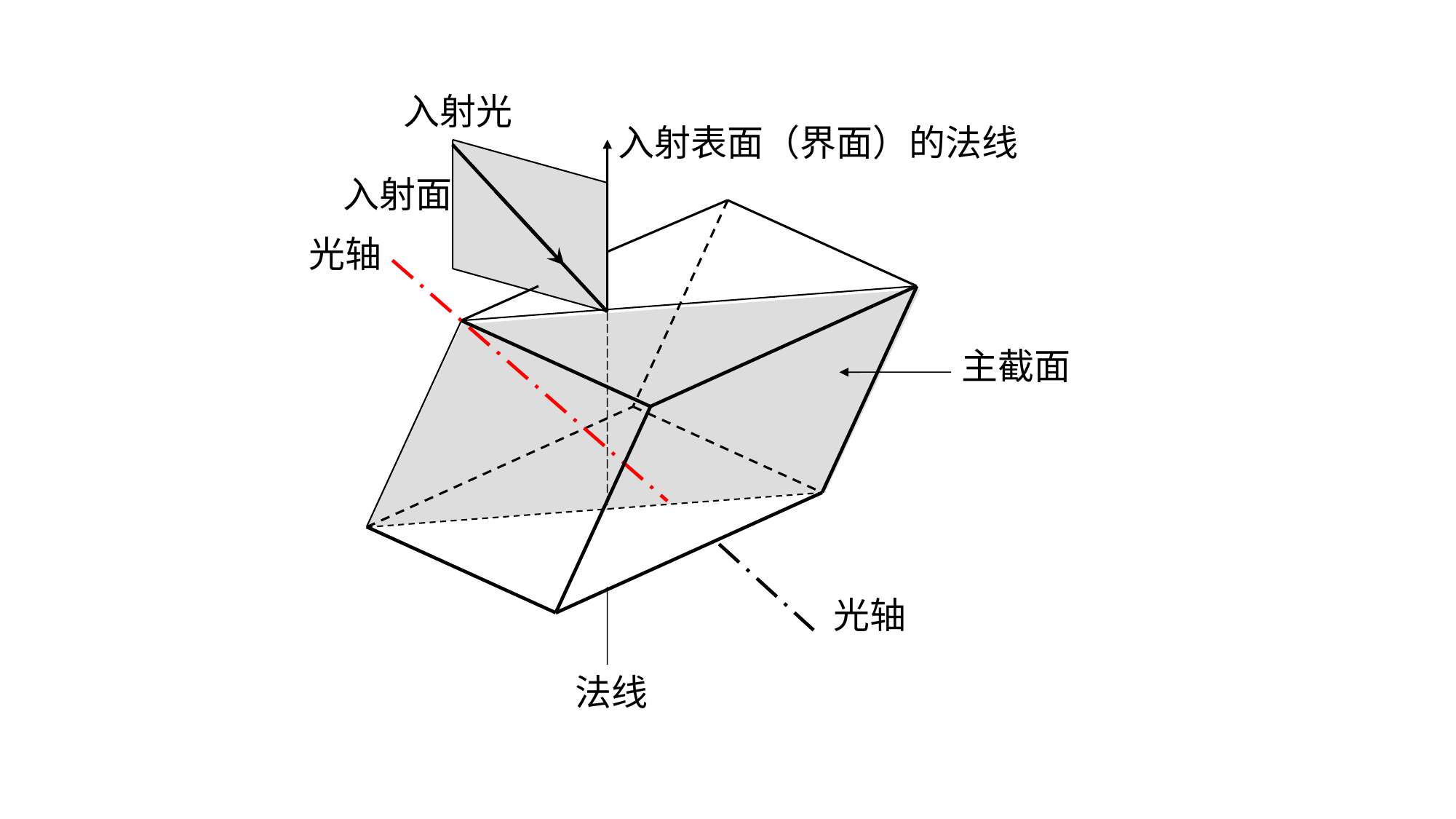

入射光
入射表面（界面）的法线

入射面

光轴

主截面

光轴
法线